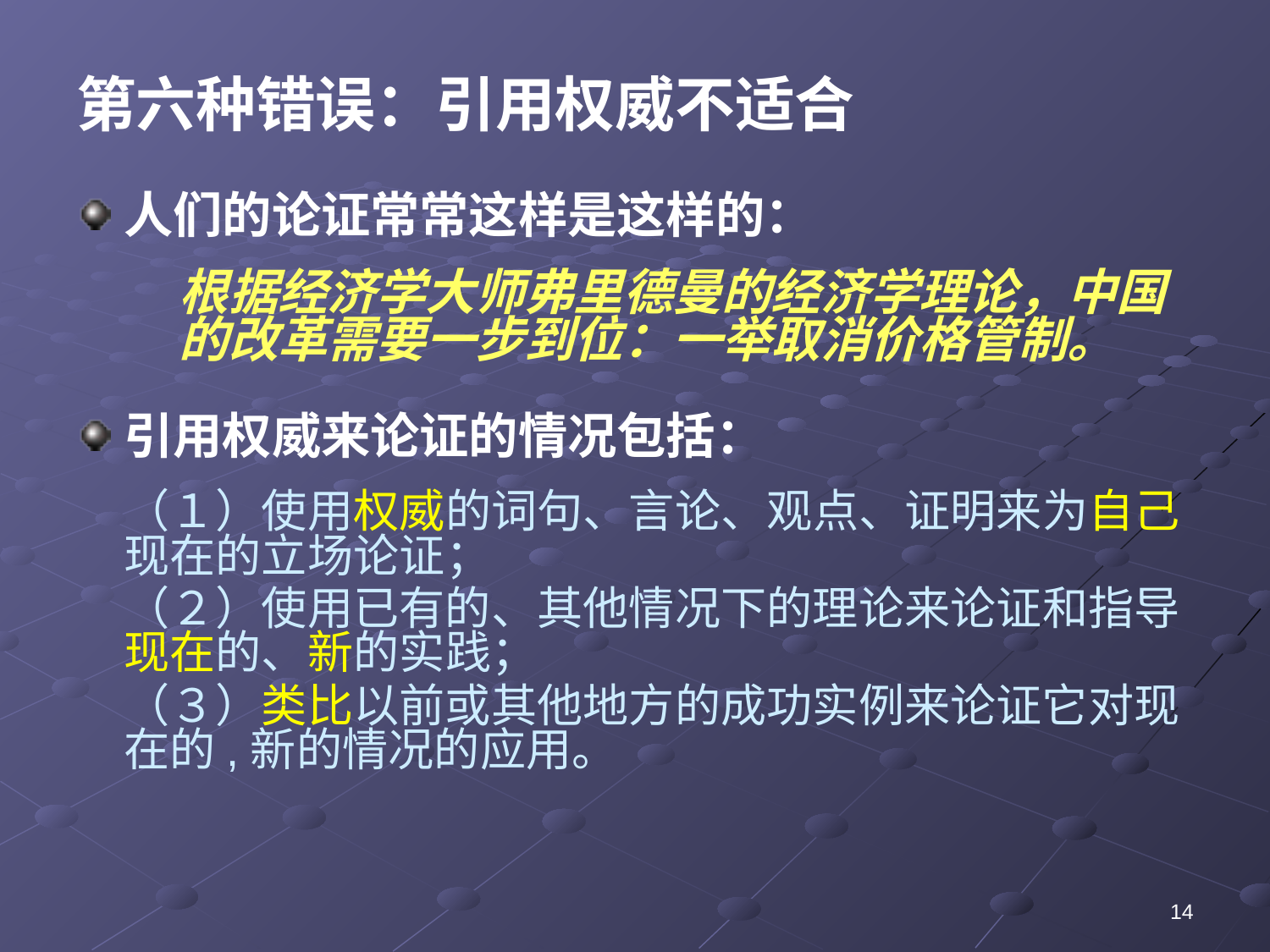

第六种错误：引用权威不适合

人们的论证常常这样是这样的：

	根据经济学大师弗里德曼的经济学理论，中国的改革需要一步到位：一举取消价格管制。

引用权威来论证的情况包括：

	（１）使用权威的词句、言论、观点、证明来为自己现在的立场论证；
	（２）使用已有的、其他情况下的理论来论证和指导现在的、新的实践；
	（３）类比以前或其他地方的成功实例来论证它对现在的,新的情况的应用。

14